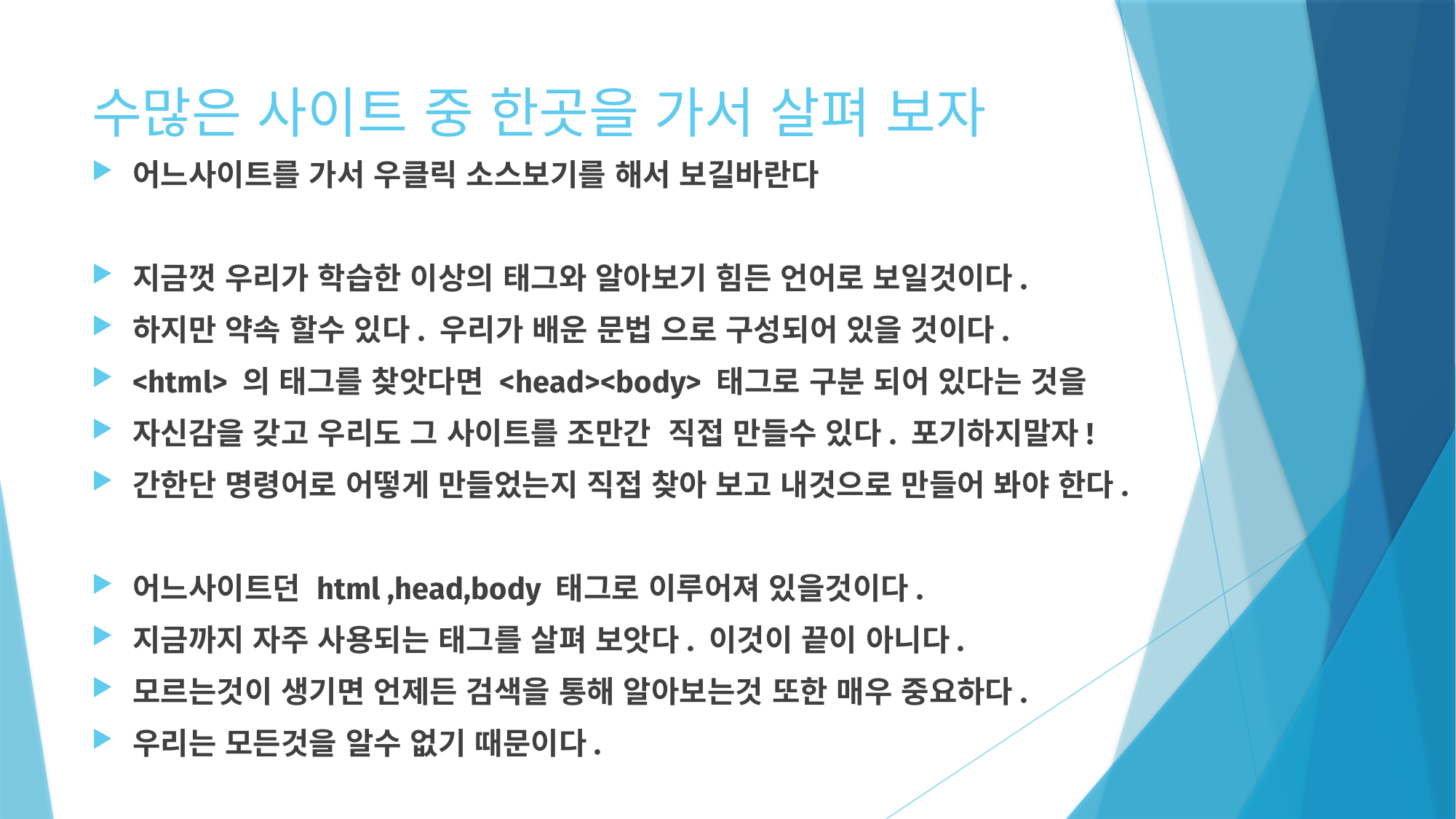

# 수많은 사이트 중 한곳을 가서 살펴 보자
어느사이트를 가서 우클릭 소스보기를 해서 보길바란다

지금껏 우리가 학습한 이상의 태그와 알아보기 힘든 언어로 보일것이다.
하지만 약속 할수 있다. 우리가 배운 문법 으로 구성되어 있을 것이다.
<html> 의 태그를 찾앗다면 <head><body> 태그로 구분 되어 있다는 것을
자신감을 갖고 우리도 그 사이트를 조만간  직접 만들수 있다. 포기하지말자!
간한단 명령어로 어떻게 만들었는지 직접 찾아 보고 내것으로 만들어 봐야 한다.

어느사이트던 html ,head,body 태그로 이루어져 있을것이다.
지금까지 자주 사용되는 태그를 살펴 보앗다. 이것이 끝이 아니다.
모르는것이 생기면 언제든 검색을 통해 알아보는것 또한 매우 중요하다.
우리는 모든것을 알수 없기 때문이다.